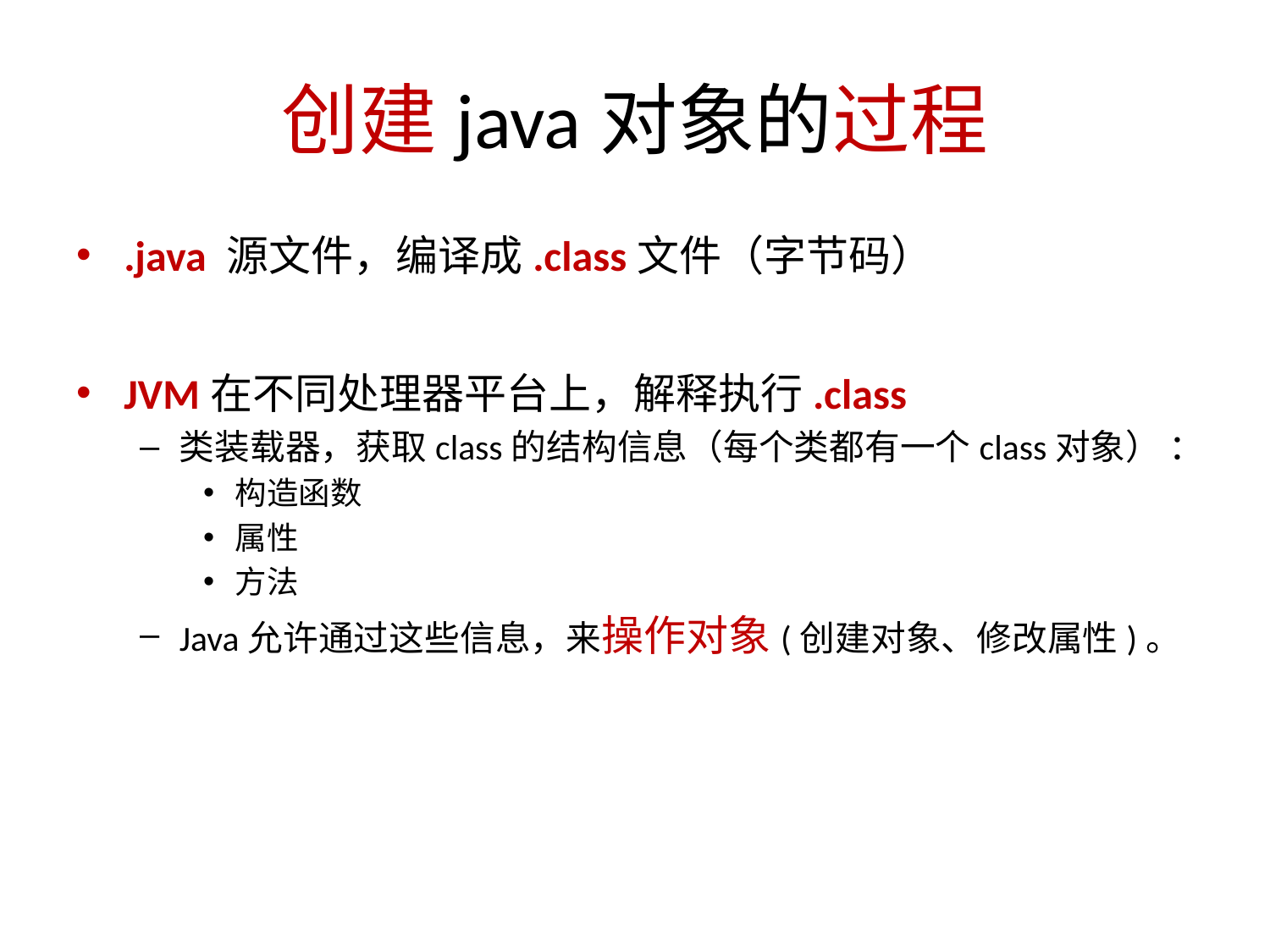

# 创建java对象的过程
.java 源文件，编译成.class文件（字节码）

JVM在不同处理器平台上，解释执行.class
类装载器，获取class的结构信息（每个类都有一个class对象） ：
构造函数
属性
方法
Java允许通过这些信息，来操作对象(创建对象、修改属性)。